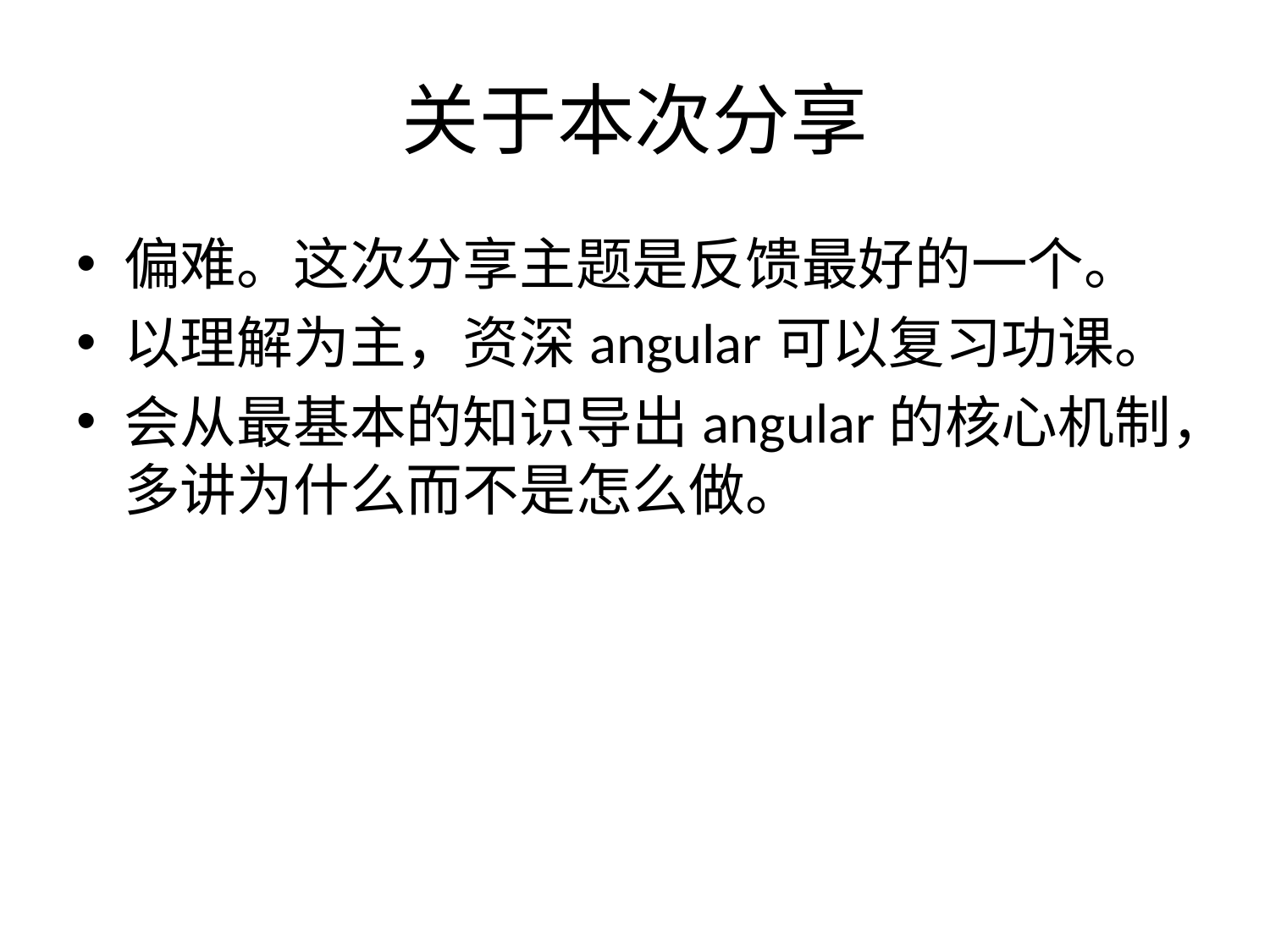

# 关于本次分享
偏难。这次分享主题是反馈最好的一个。
以理解为主，资深angular可以复习功课。
会从最基本的知识导出angular的核心机制，多讲为什么而不是怎么做。